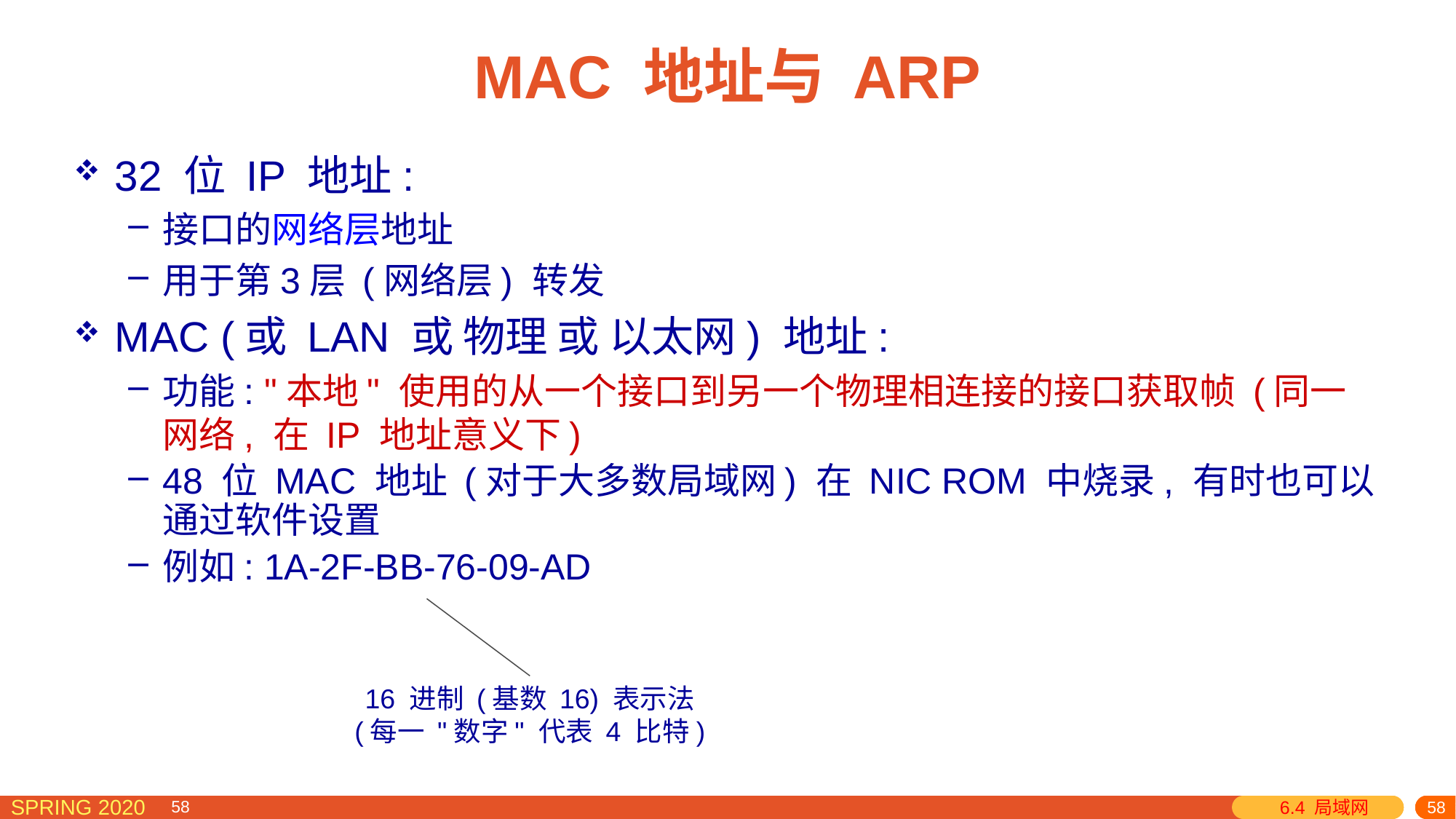

# MAC 地址与 ARP
32 位 IP 地址:
接口的网络层地址
用于第3层 (网络层) 转发
MAC (或 LAN 或 物理 或 以太网) 地址:
功能: "本地" 使用的从一个接口到另一个物理相连接的接口获取帧 (同一网络, 在 IP 地址意义下)
48 位 MAC 地址 (对于大多数局域网) 在 NIC ROM 中烧录, 有时也可以通过软件设置
例如: 1A-2F-BB-76-09-AD

16 进制 (基数 16) 表示法
(每一 "数字" 代表 4 比特)
6.4 局域网